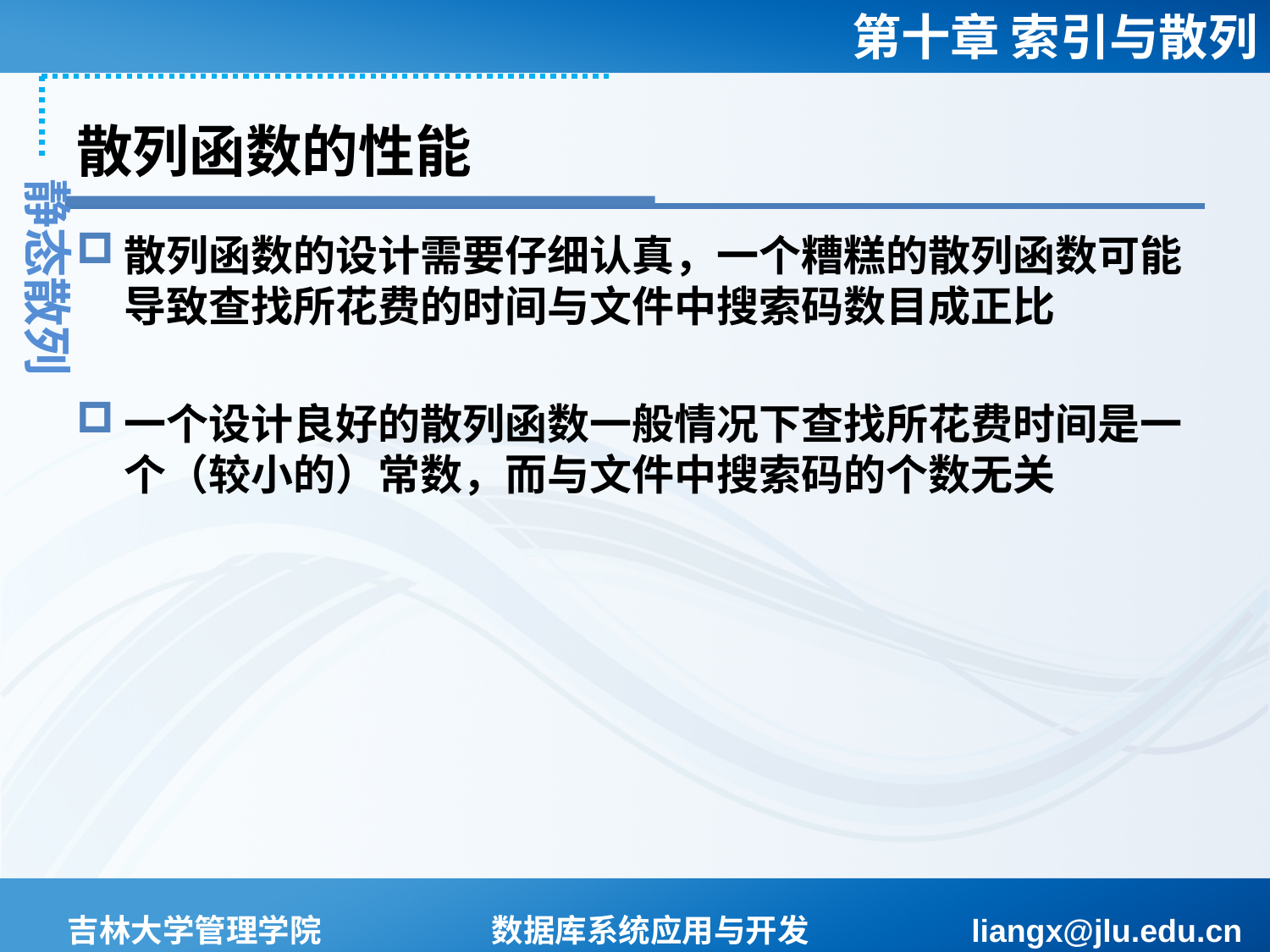

# 散列函数的性能
静态散列

散列函数的设计需要仔细认真，一个糟糕的散列函数可能导致查找所花费的时间与文件中搜索码数目成正比

一个设计良好的散列函数一般情况下查找所花费时间是一个（较小的）常数，而与文件中搜索码的个数无关